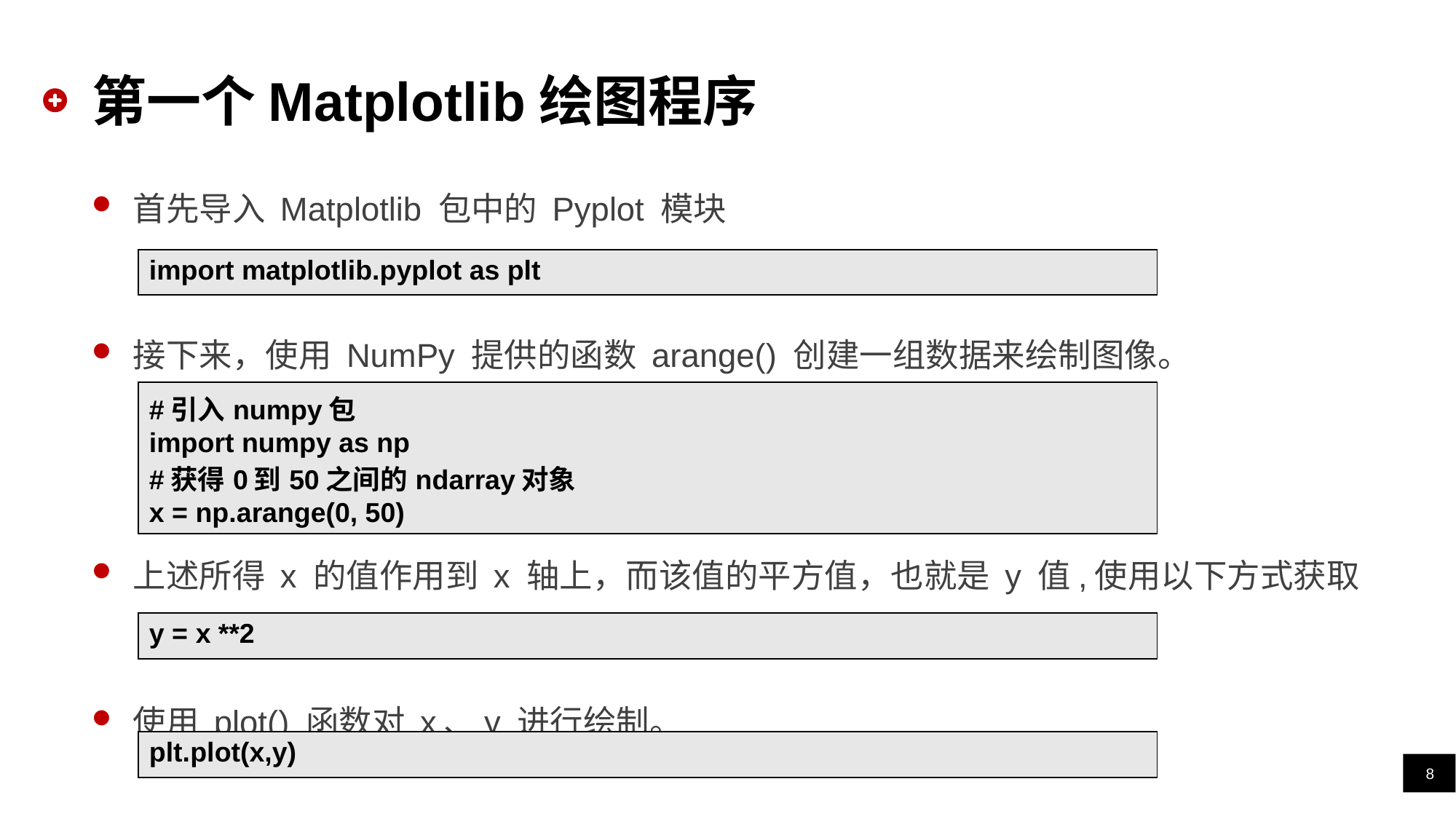

# 第一个Matplotlib绘图程序
首先导入 Matplotlib 包中的 Pyplot 模块

接下来，使用 NumPy 提供的函数 arange() 创建一组数据来绘制图像。

上述所得 x 的值作用到 x 轴上，而该值的平方值，也就是 y 值,使用以下方式获取

使用 plot() 函数对 x、y 进行绘制。
| import matplotlib.pyplot as plt |
| --- |
| #引入numpy包 import numpy as np #获得0到50之间的ndarray对象 x = np.arange(0, 50) |
| --- |
| y = x \*\*2 |
| --- |
| plt.plot(x,y) |
| --- |